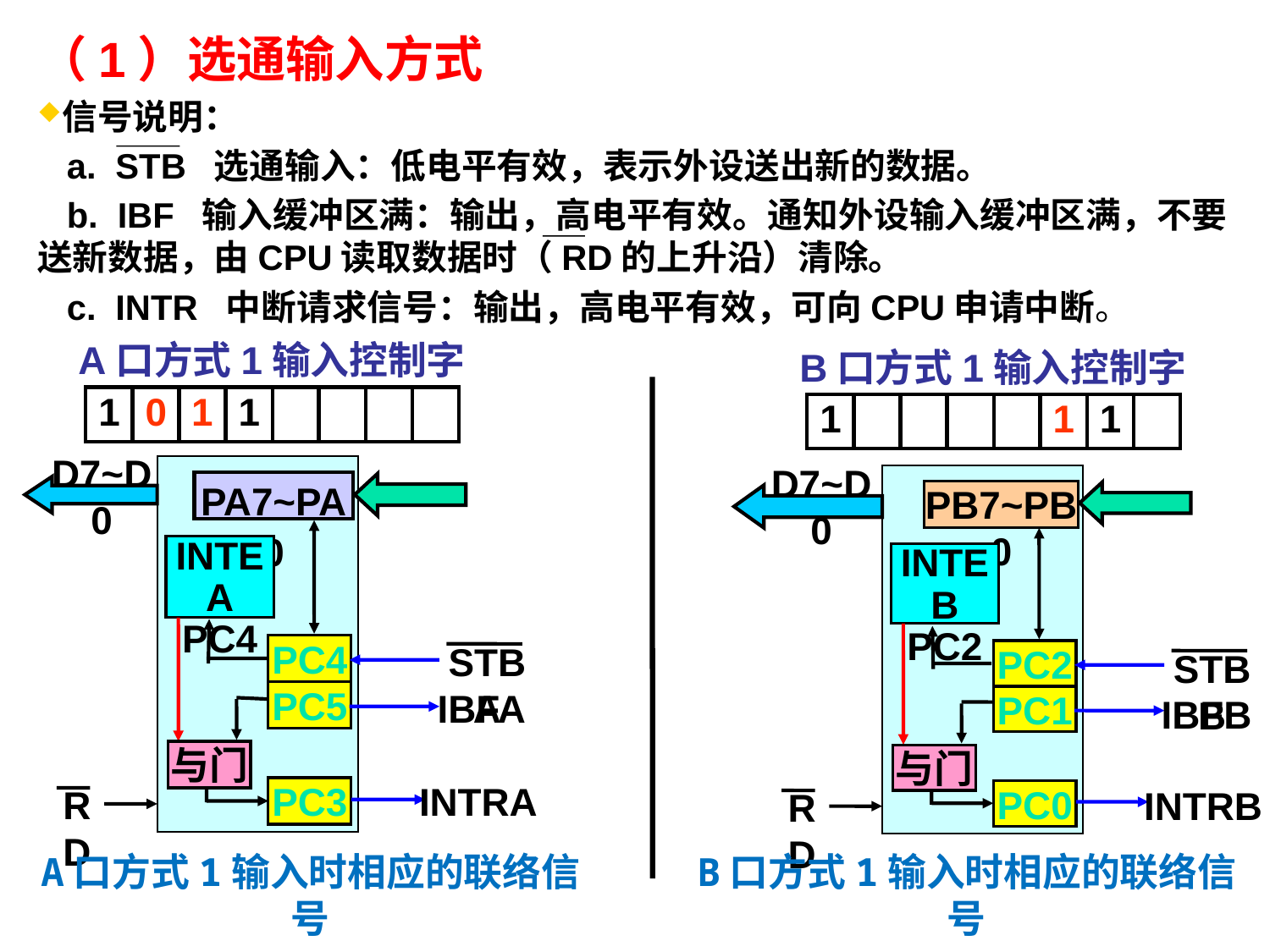

（1）选通输入方式
信号说明：
   a.  STB  选通输入：低电平有效，表示外设送出新的数据。
   b.  IBF  输入缓冲区满：输出，高电平有效。通知外设输入缓冲区满，不要送新数据，由CPU读取数据时（RD的上升沿）清除。
   c.  INTR  中断请求信号：输出，高电平有效，可向CPU申请中断。

A口方式1输入控制字
B口方式1输入控制字
1
0
1
1

1

1
1

D7~D0

PA7~PA0

INTEA
PC4

PC4
STBA

INTRA

PC5
IBFA

与门
PC3
RD

D7~D0

PB7~PB0

INTEB
PC2

PC2
STBB

PC1
IBFB

与门
PC0
INTRB
RD

A口方式1输入时相应的联络信号
B口方式1输入时相应的联络信号